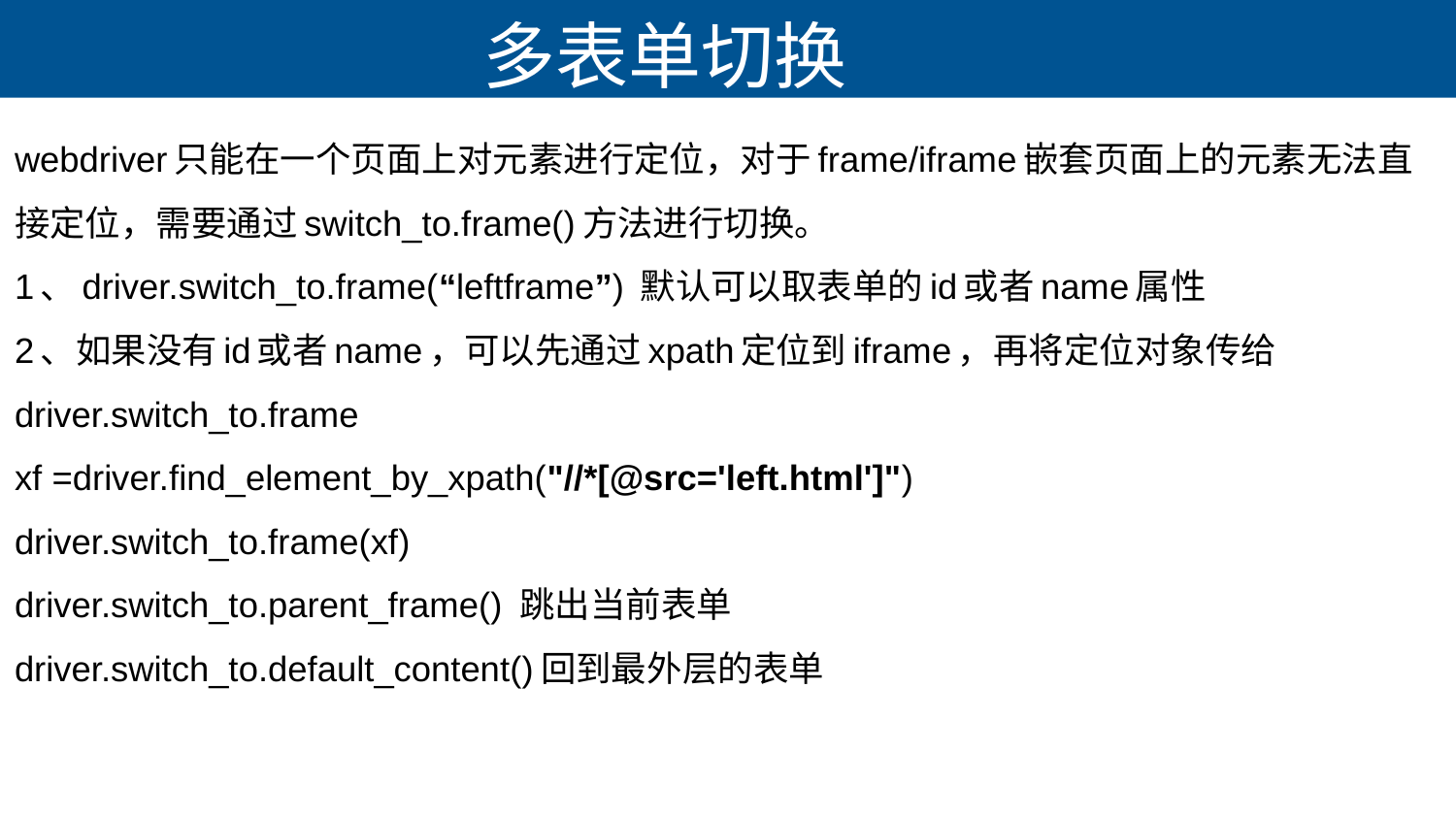

# 多表单切换
webdriver只能在一个页面上对元素进行定位，对于frame/iframe嵌套页面上的元素无法直接定位，需要通过switch_to.frame()方法进行切换。
1、driver.switch_to.frame(“leftframe”) 默认可以取表单的id或者name属性
2、如果没有id或者name，可以先通过xpath定位到iframe，再将定位对象传给driver.switch_to.frame
xf =driver.find_element_by_xpath("//*[@src='left.html']")
driver.switch_to.frame(xf)
driver.switch_to.parent_frame() 跳出当前表单
driver.switch_to.default_content()回到最外层的表单